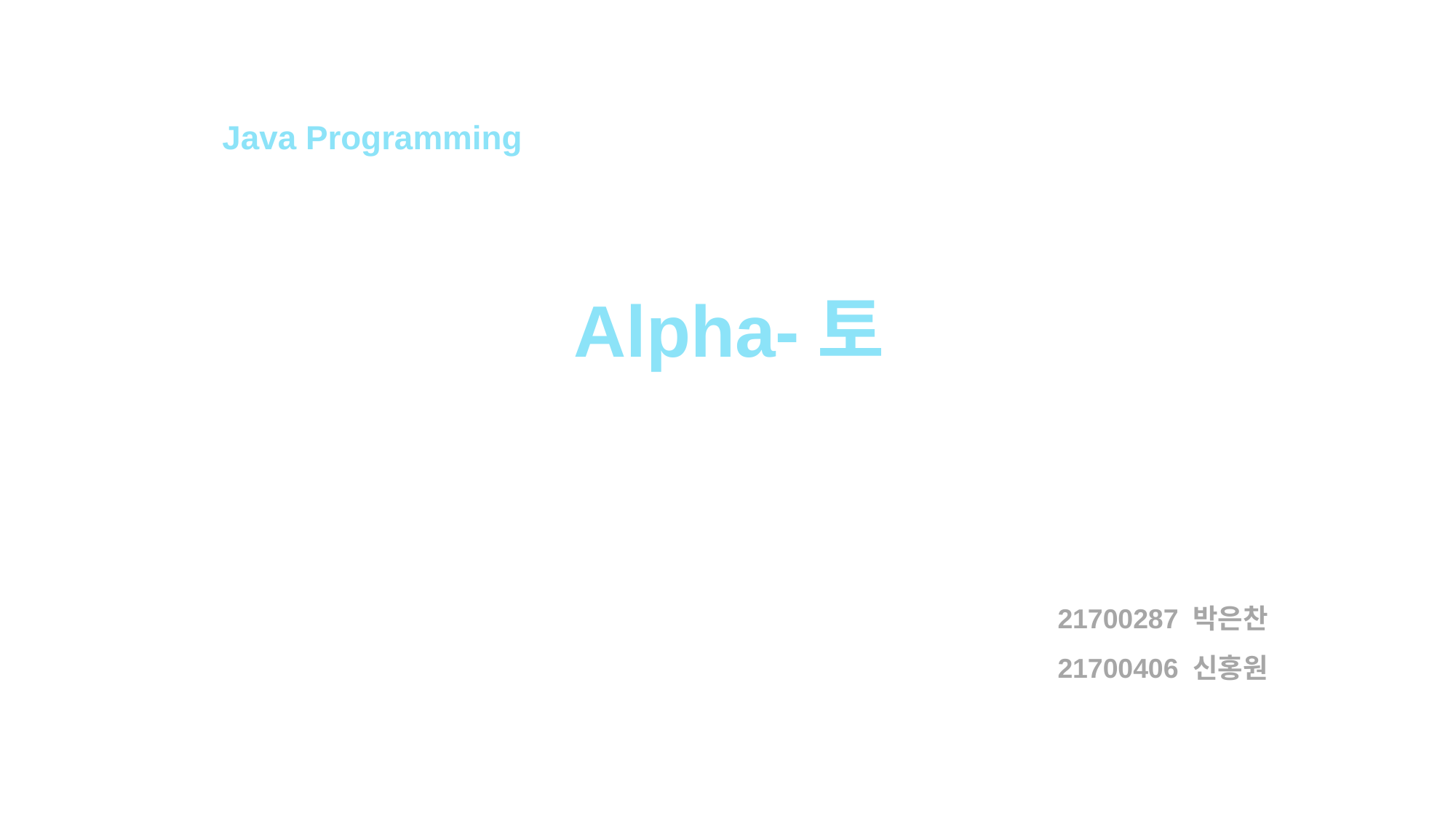

Java Programming
Alpha-토
21700287 박은찬
21700406 신홍원